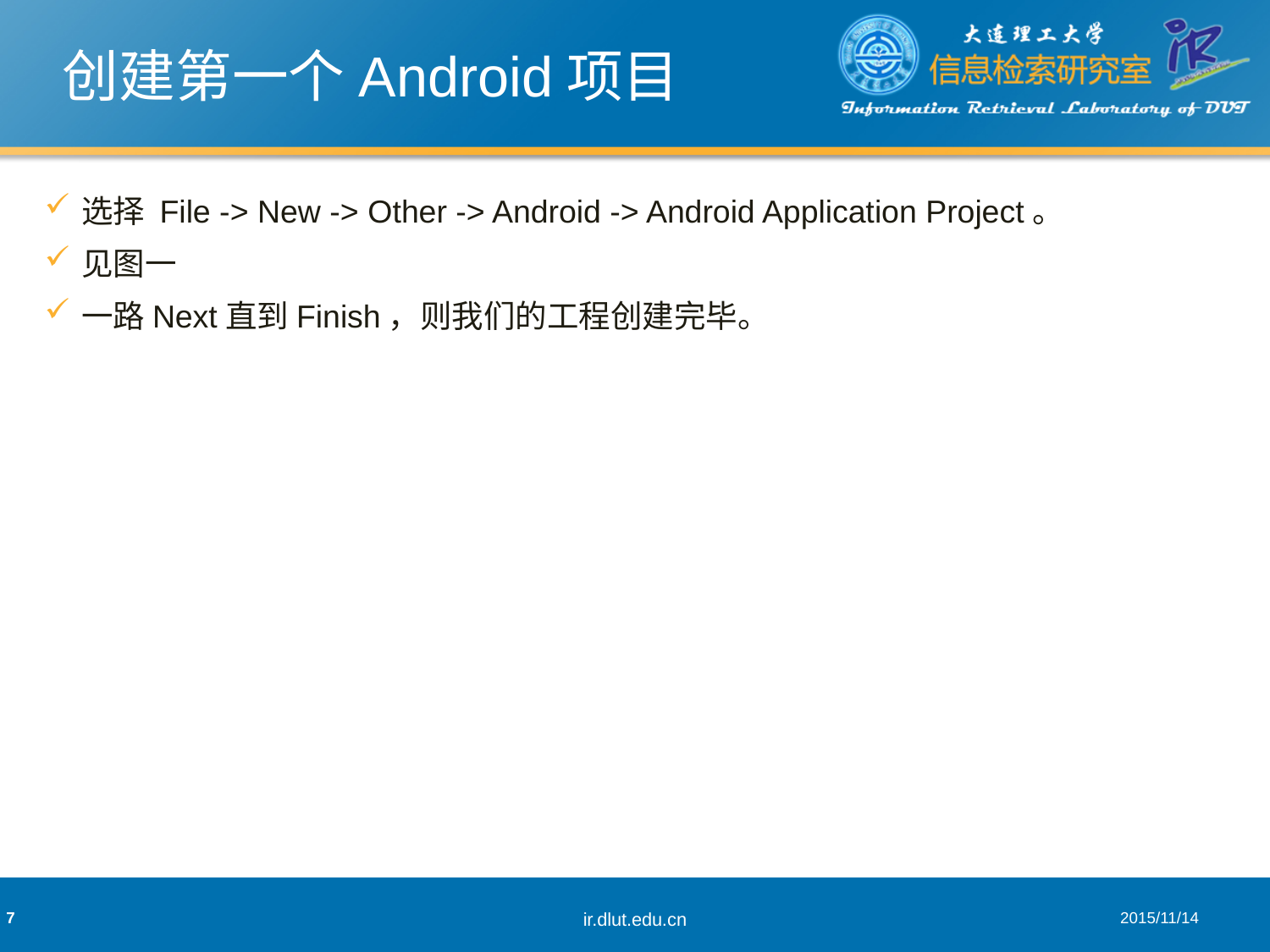

# 创建第一个Android项目
选择 File -> New -> Other -> Android -> Android Application Project。
见图一
一路Next直到Finish，则我们的工程创建完毕。